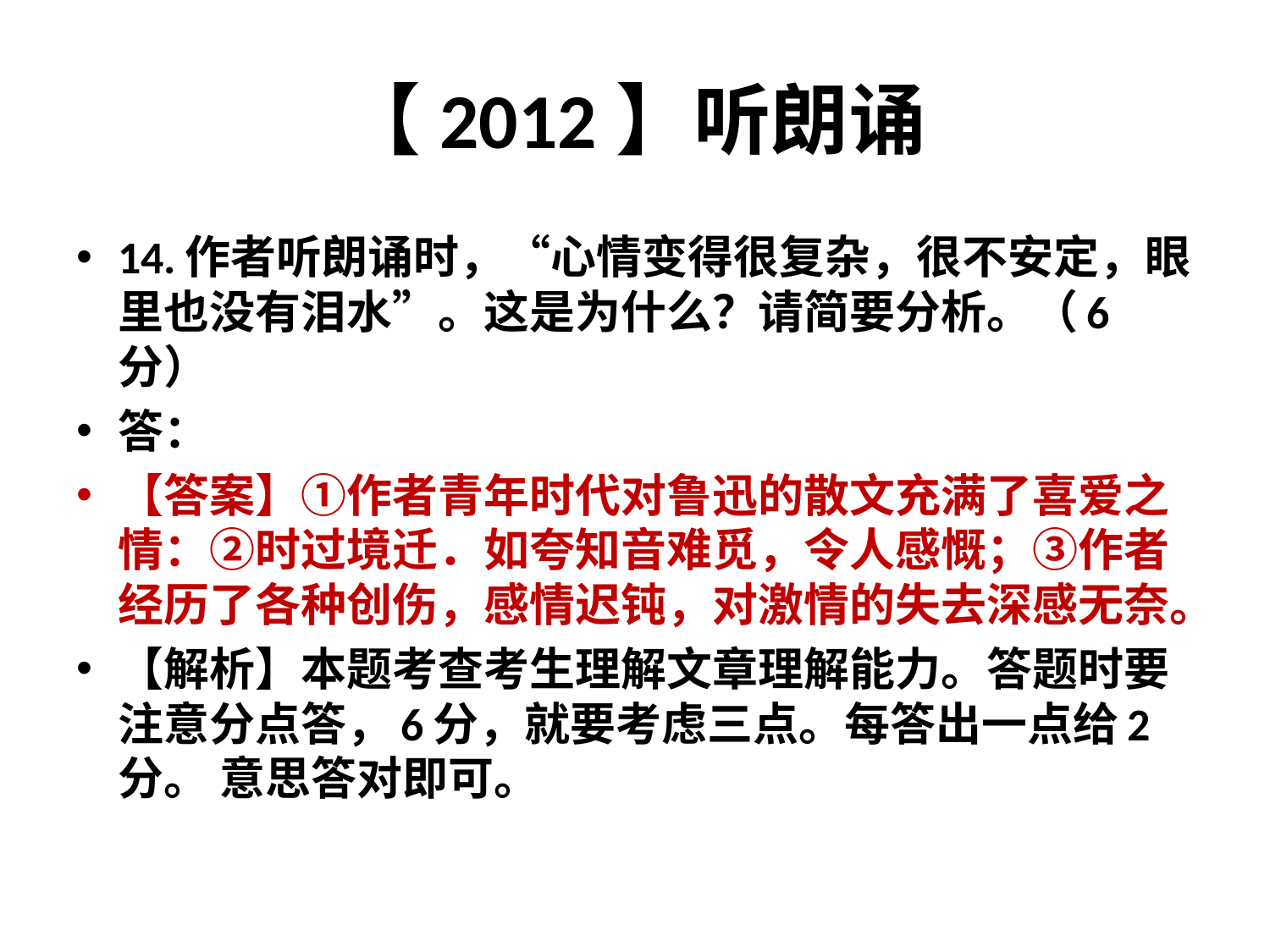

# 【2012】听朗诵
14.作者听朗诵时，“心情变得很复杂，很不安定，眼里也没有泪水”。这是为什么？请简要分析。（6分）
答：
【答案】①作者青年时代对鲁迅的散文充满了喜爱之情：②时过境迁．如夸知音难觅，令人感慨；③作者经历了各种创伤，感情迟钝，对激情的失去深感无奈。
【解析】本题考查考生理解文章理解能力。答题时要注意分点答，6分，就要考虑三点。每答出一点给2分。 意思答对即可。